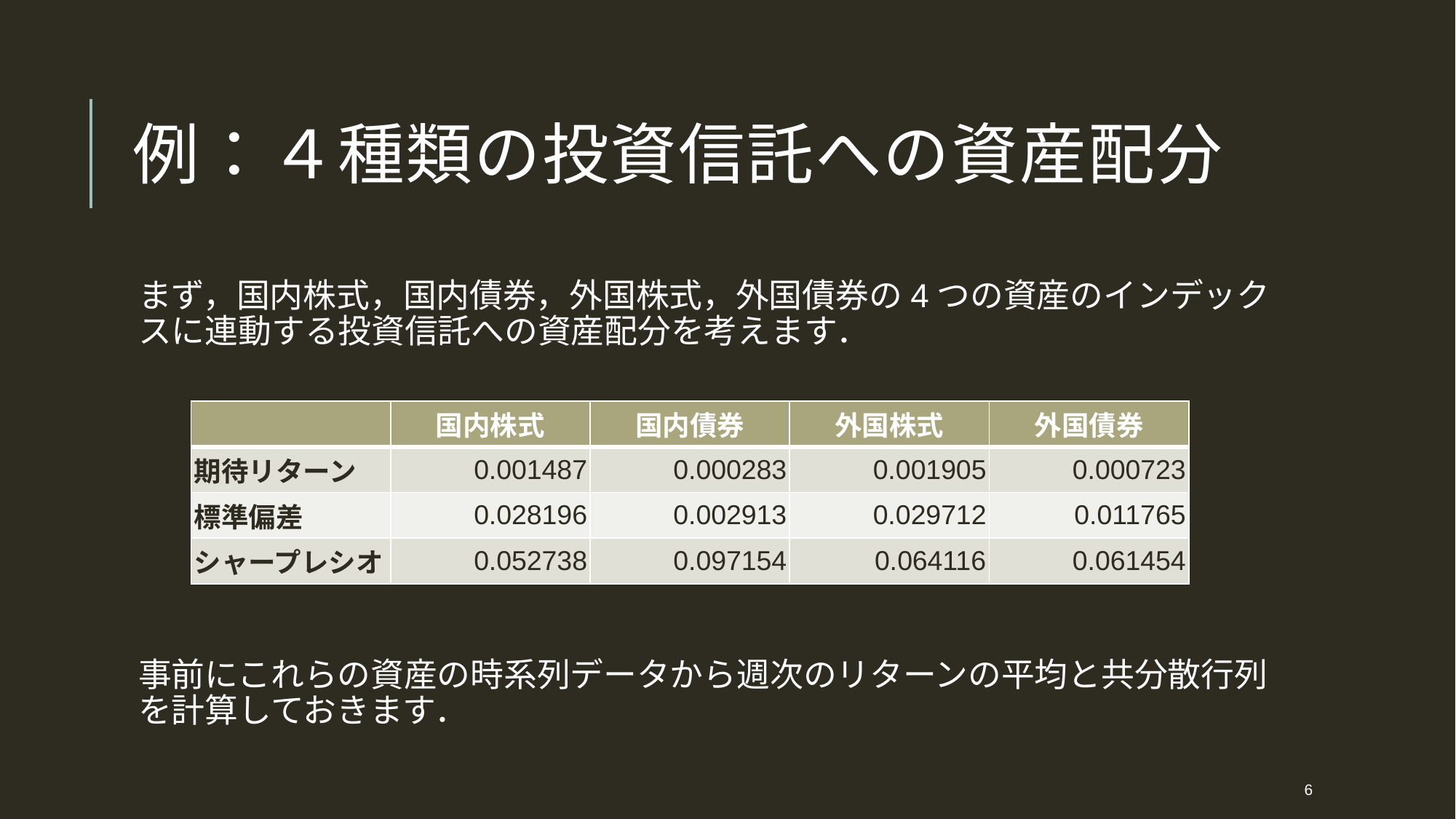

# 例：４種類の投資信託への資産配分
まず，国内株式，国内債券，外国株式，外国債券の4つの資産のインデックスに連動する投資信託への資産配分を考えます．

事前にこれらの資産の時系列データから週次のリターンの平均と共分散行列を計算しておきます．
|  | 国内株式 | 国内債券 | 外国株式 | 外国債券 |
| --- | --- | --- | --- | --- |
| 期待リターン | 0.001487 | 0.000283 | 0.001905 | 0.000723 |
| 標準偏差 | 0.028196 | 0.002913 | 0.029712 | 0.011765 |
| シャープレシオ | 0.052738 | 0.097154 | 0.064116 | 0.061454 |
6